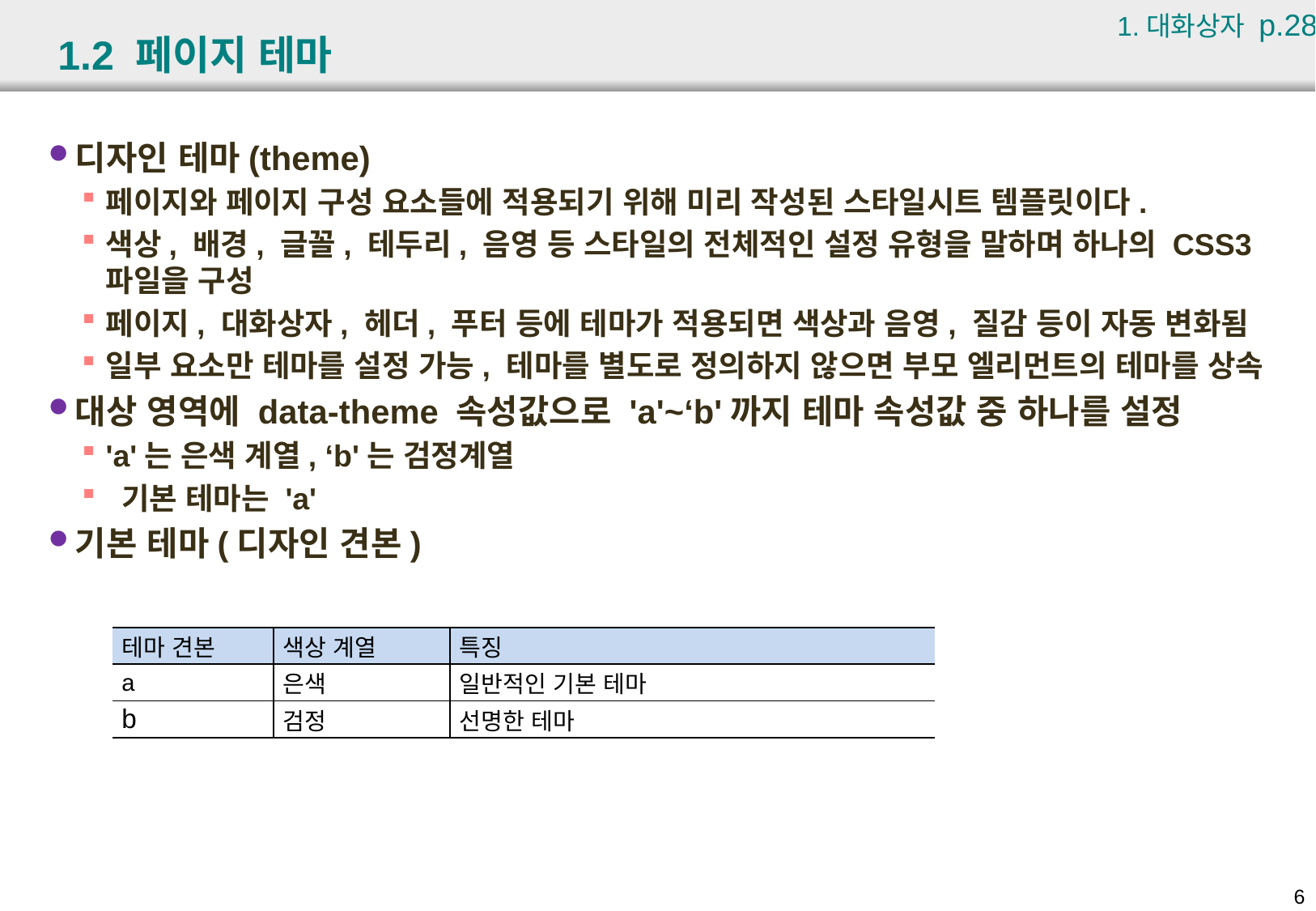

1.대화상자 p.282
# 1.2 페이지 테마
디자인 테마(theme)
페이지와 페이지 구성 요소들에 적용되기 위해 미리 작성된 스타일시트 템플릿이다.
색상, 배경, 글꼴, 테두리, 음영 등 스타일의 전체적인 설정 유형을 말하며 하나의 CSS3 파일을 구성
페이지, 대화상자, 헤더, 푸터 등에 테마가 적용되면 색상과 음영, 질감 등이 자동 변화됨
일부 요소만 테마를 설정 가능, 테마를 별도로 정의하지 않으면 부모 엘리먼트의 테마를 상속
대상 영역에 data-theme 속성값으로 'a'~‘b'까지 테마 속성값 중 하나를 설정
'a'는 은색 계열, ‘b'는 검정계열
 기본 테마는 'a'
기본 테마(디자인 견본)
| 테마 견본 | 색상 계열 | 특징 |
| --- | --- | --- |
| a | 은색 | 일반적인 기본 테마 |
| b | 검정 | 선명한 테마 |